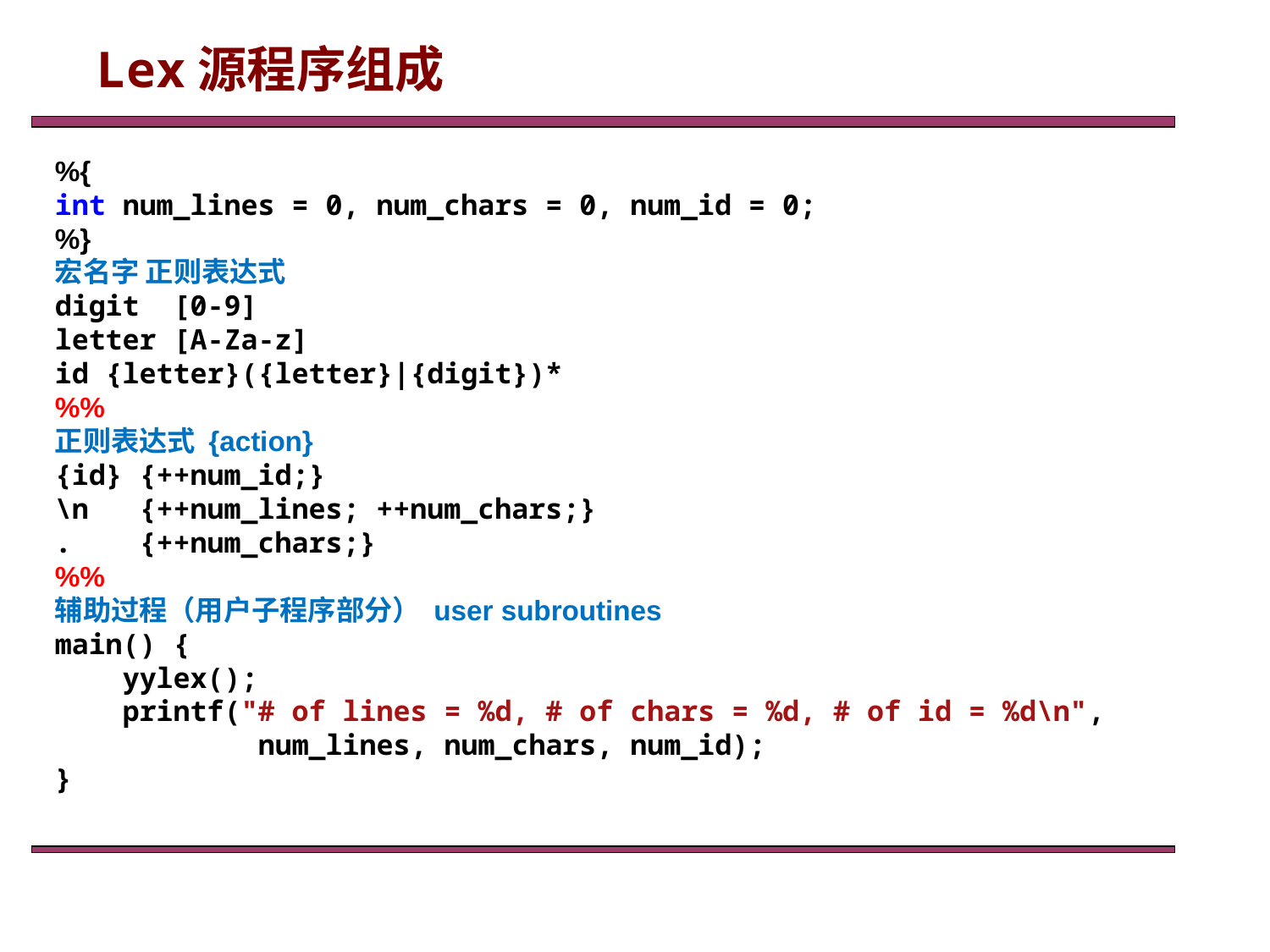

Lex源程序组成

%{
int num_lines = 0, num_chars = 0, num_id = 0;
%}
宏名字 正则表达式
digit  [0-9]
letter [A-Za-z]
id {letter}({letter}|{digit})*
%%
正则表达式 {action}
{id} {++num_id;}
\n   {++num_lines; ++num_chars;}
.    {++num_chars;}
%%
辅助过程（用户子程序部分） user subroutines
main() {
    yylex();
    printf("# of lines = %d, # of chars = %d, # of id = %d\n",
            num_lines, num_chars, num_id);
}
12
12